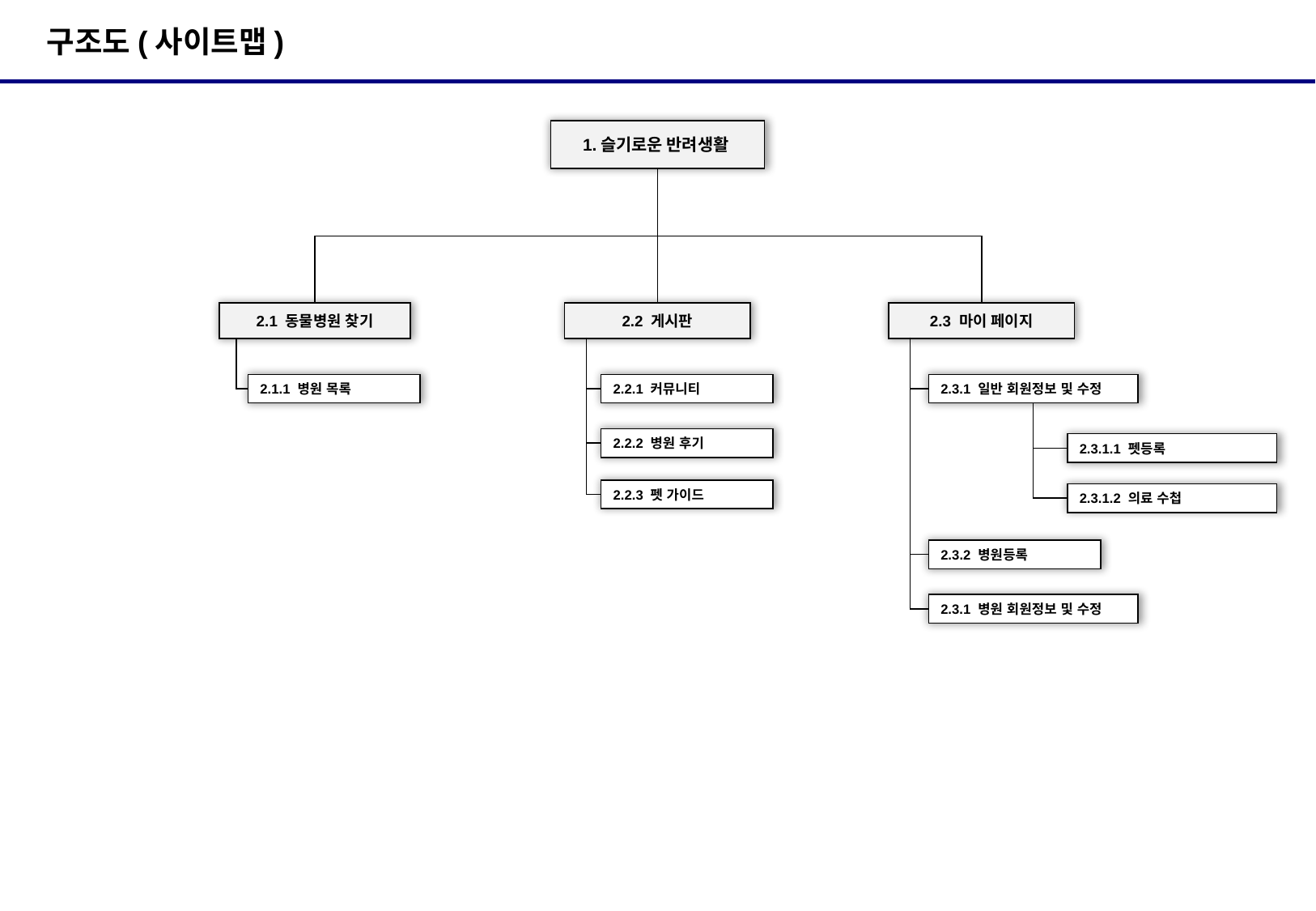

# 구조도(사이트맵)
 1.슬기로운 반려생활
2.1 동물병원 찾기

2.2 게시판

2.3 마이 페이지

2.3.1 일반 회원정보 및 수정
2.1.1 병원 목록
2.2.1 커뮤니티
2.2.2 병원 후기
2.3.1.1 펫등록
2.2.3 펫 가이드
2.3.1.2 의료 수첩
2.3.2 병원등록
2.3.1 병원 회원정보 및 수정